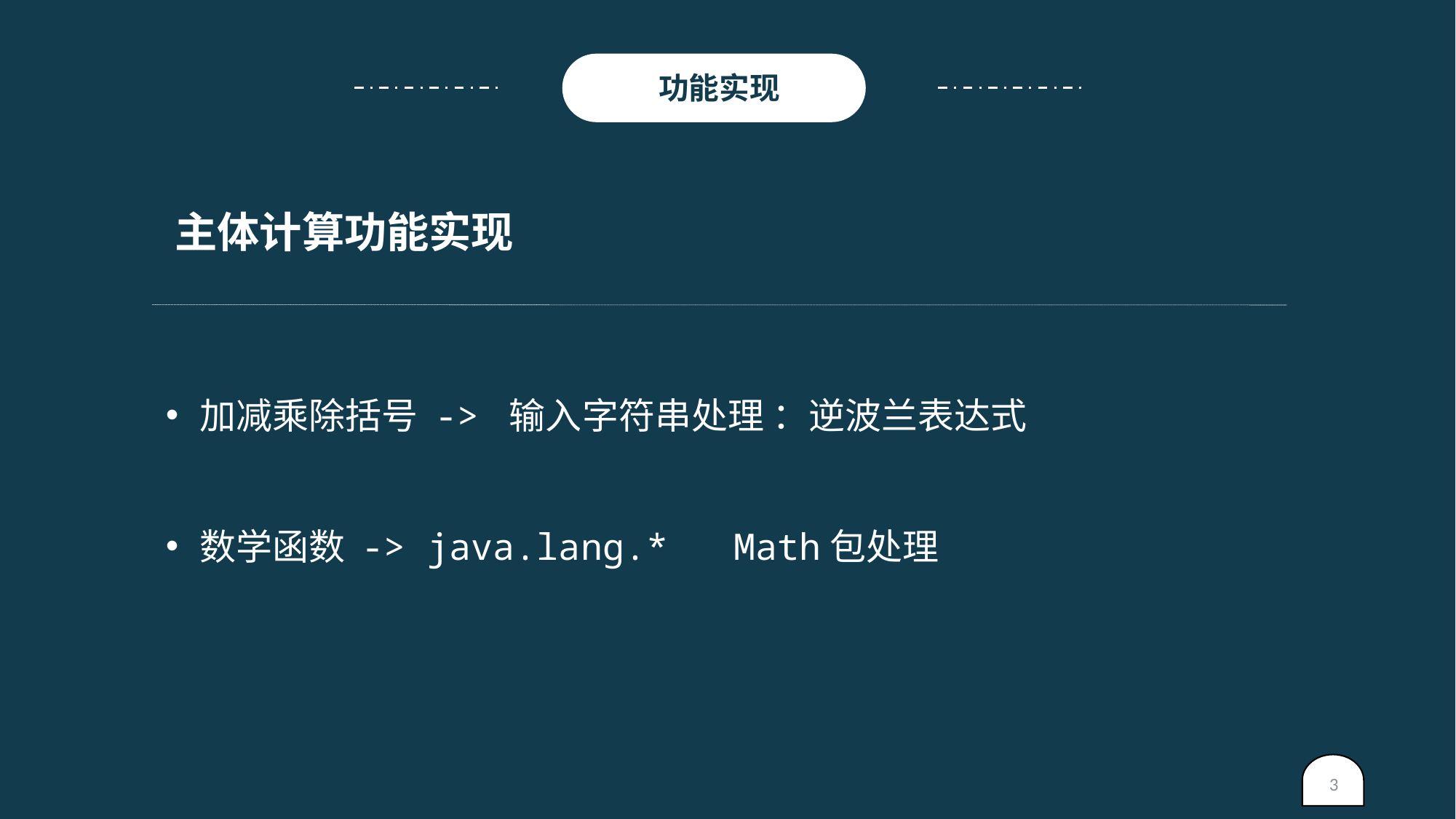

功能实现
主体计算功能实现

加减乘除括号 -> 输入字符串处理 ：逆波兰表达式

数学函数 -> java.lang.*   Math包处理

3